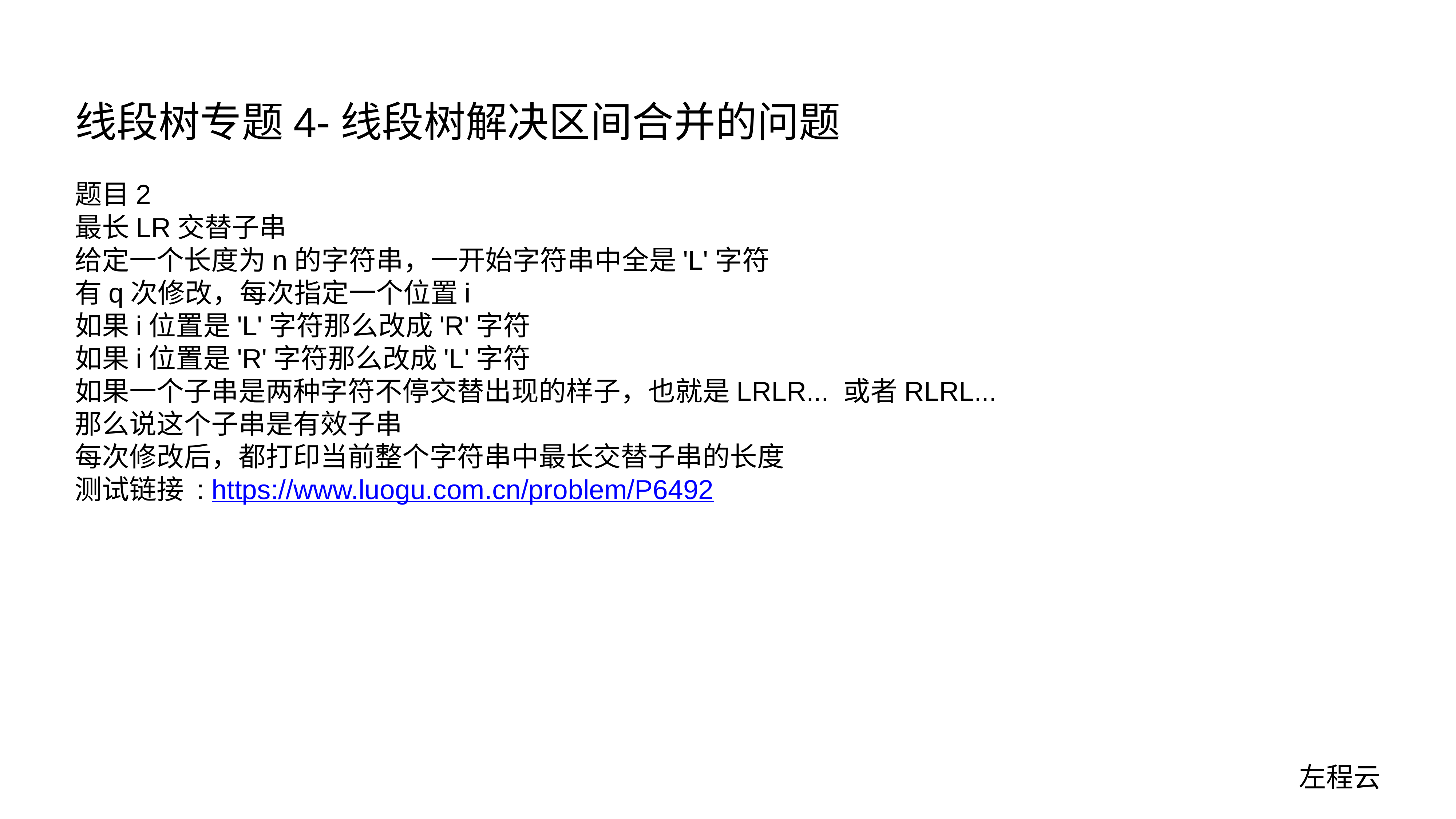

# 线段树专题4-线段树解决区间合并的问题
题目2
最长LR交替子串
给定一个长度为n的字符串，一开始字符串中全是'L'字符
有q次修改，每次指定一个位置i
如果i位置是'L'字符那么改成'R'字符
如果i位置是'R'字符那么改成'L'字符
如果一个子串是两种字符不停交替出现的样子，也就是LRLR... 或者RLRL...
那么说这个子串是有效子串
每次修改后，都打印当前整个字符串中最长交替子串的长度
测试链接 : https://www.luogu.com.cn/problem/P6492
左程云